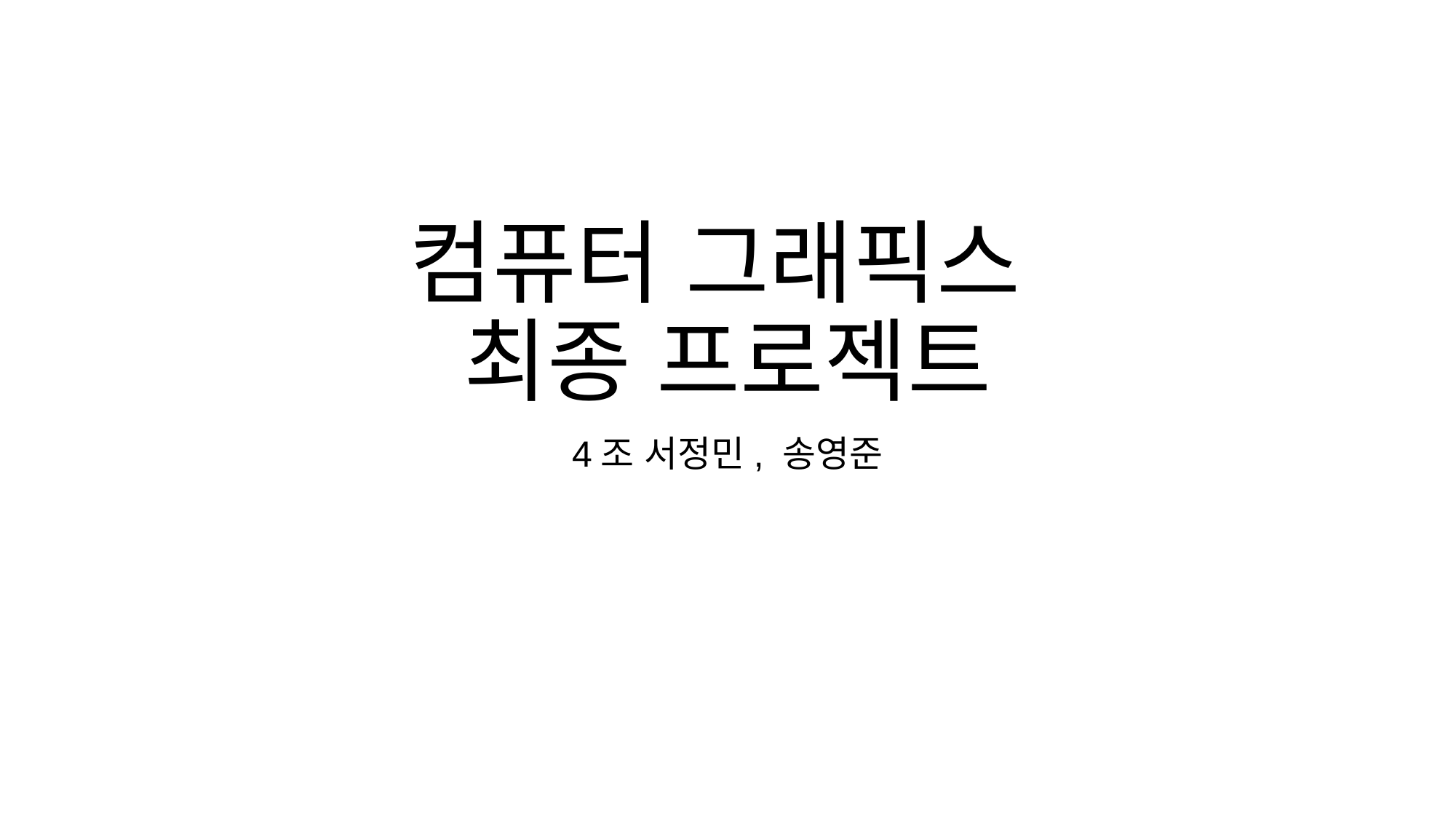

# 컴퓨터 그래픽스 최종 프로젝트
4조 서정민, 송영준